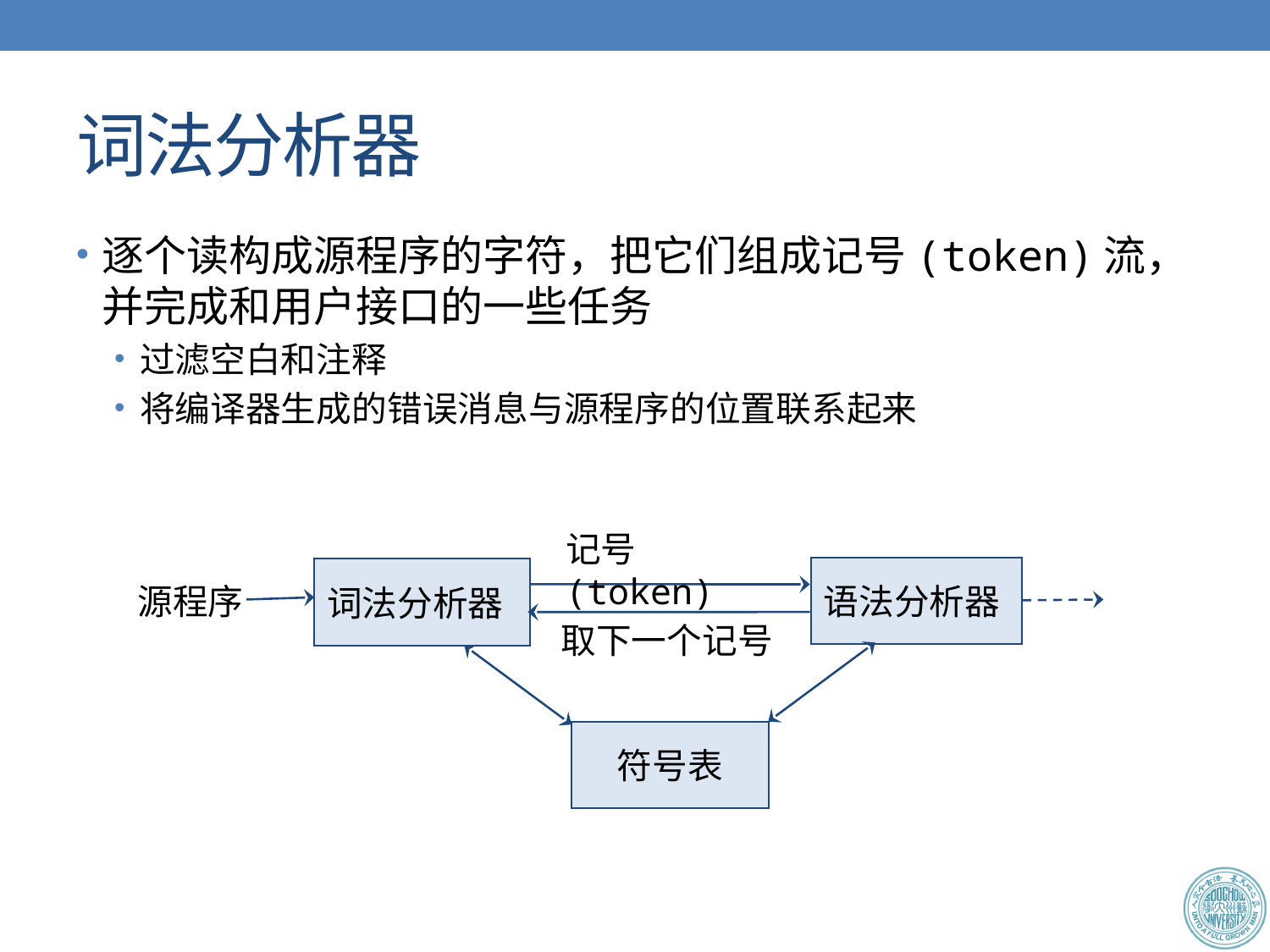

# 词法分析器
逐个读构成源程序的字符，把它们组成记号(token)流，并完成和用户接口的一些任务
过滤空白和注释
将编译器生成的错误消息与源程序的位置联系起来

记号(token)
语法分析器
词法分析器
源程序

取下一个记号

符号表